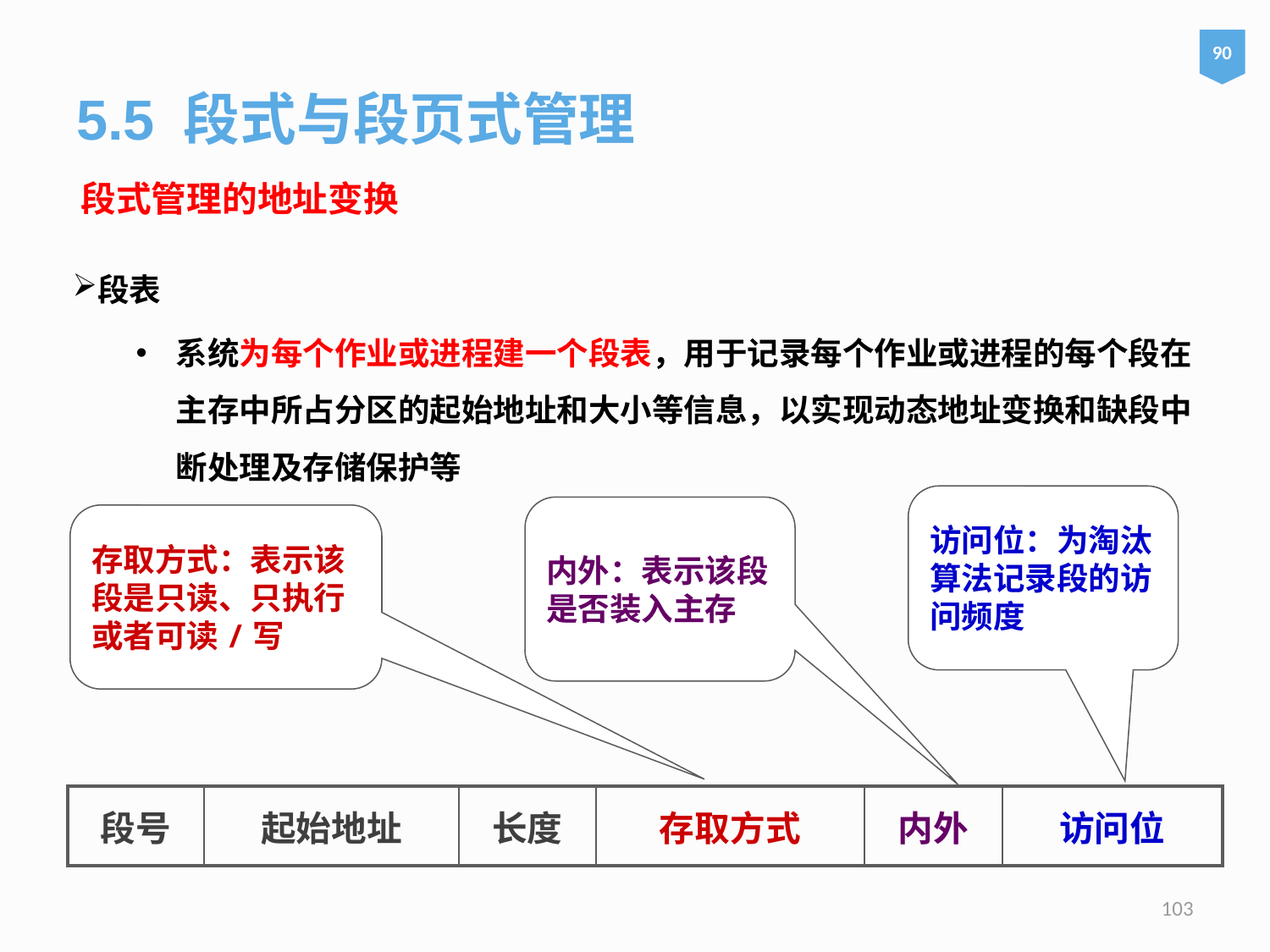

90
5.5 段式与段页式管理
段式管理的地址变换

段表
系统为每个作业或进程建一个段表，用于记录每个作业或进程的每个段在主存中所占分区的起始地址和大小等信息，以实现动态地址变换和缺段中断处理及存储保护等
访问位：为淘汰算法记录段的访问频度
内外：表示该段是否装入主存
存取方式：表示该段是只读、只执行或者可读/写
| 段号 | 起始地址 | 长度 | 存取方式 | 内外 | 访问位 |
| --- | --- | --- | --- | --- | --- |

103